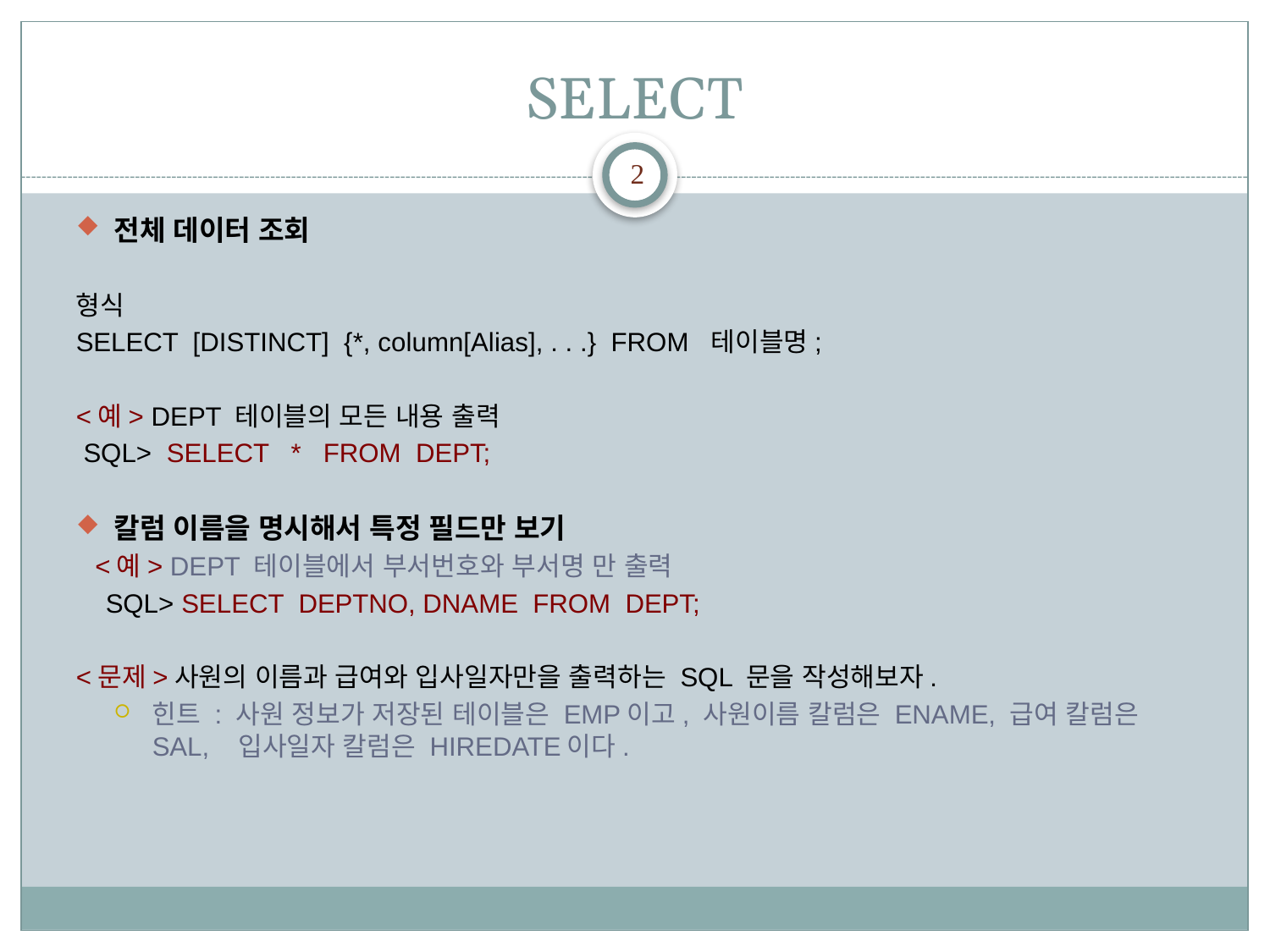

# SELECT
2
전체 데이터 조회

형식
SELECT  [DISTINCT]  {*, column[Alias], . . .}  FROM  테이블명;

<예> DEPT 테이블의 모든 내용 출력
 SQL>  SELECT   *   FROM  DEPT;

칼럼 이름을 명시해서 특정 필드만 보기
<예> DEPT 테이블에서 부서번호와 부서명 만 출력
    SQL> SELECT  DEPTNO, DNAME  FROM  DEPT;

<문제>사원의 이름과 급여와 입사일자만을 출력하는 SQL 문을 작성해보자.
힌트 : 사원 정보가 저장된 테이블은 EMP이고, 사원이름 칼럼은 ENAME, 급여 칼럼은 SAL,   입사일자 칼럼은 HIREDATE이다.